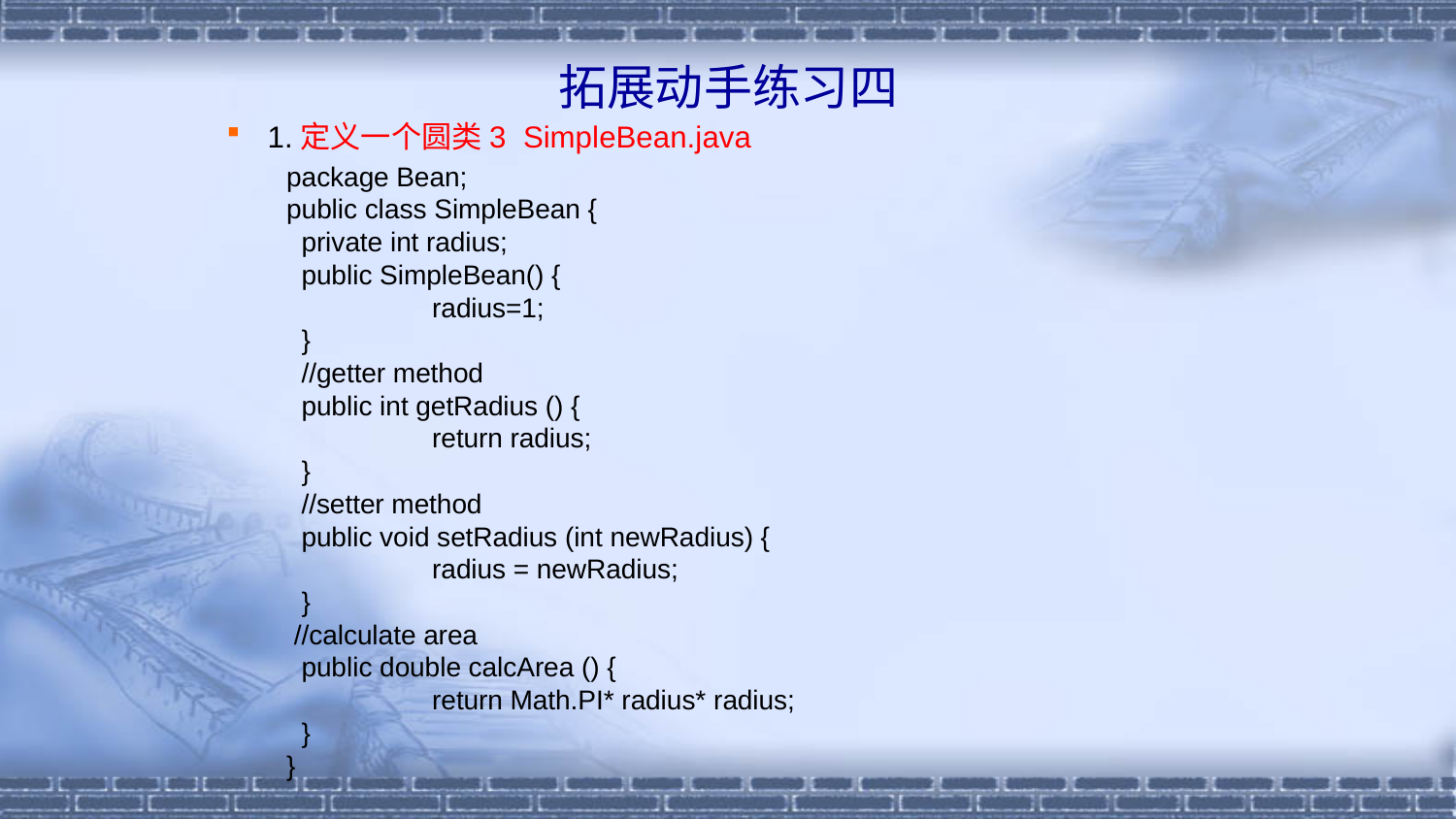

# 拓展动手练习四
1.定义一个圆类3  SimpleBean.java

package Bean;
public class SimpleBean {
  private int radius;
  public SimpleBean() {
  	radius=1;
  }
  //getter method
  public int getRadius () {
	return radius;
  }
  //setter method
  public void setRadius (int newRadius) {
	radius = newRadius;
  }
 //calculate area
  public double calcArea () {
	return Math.PI* radius* radius;
  }
}